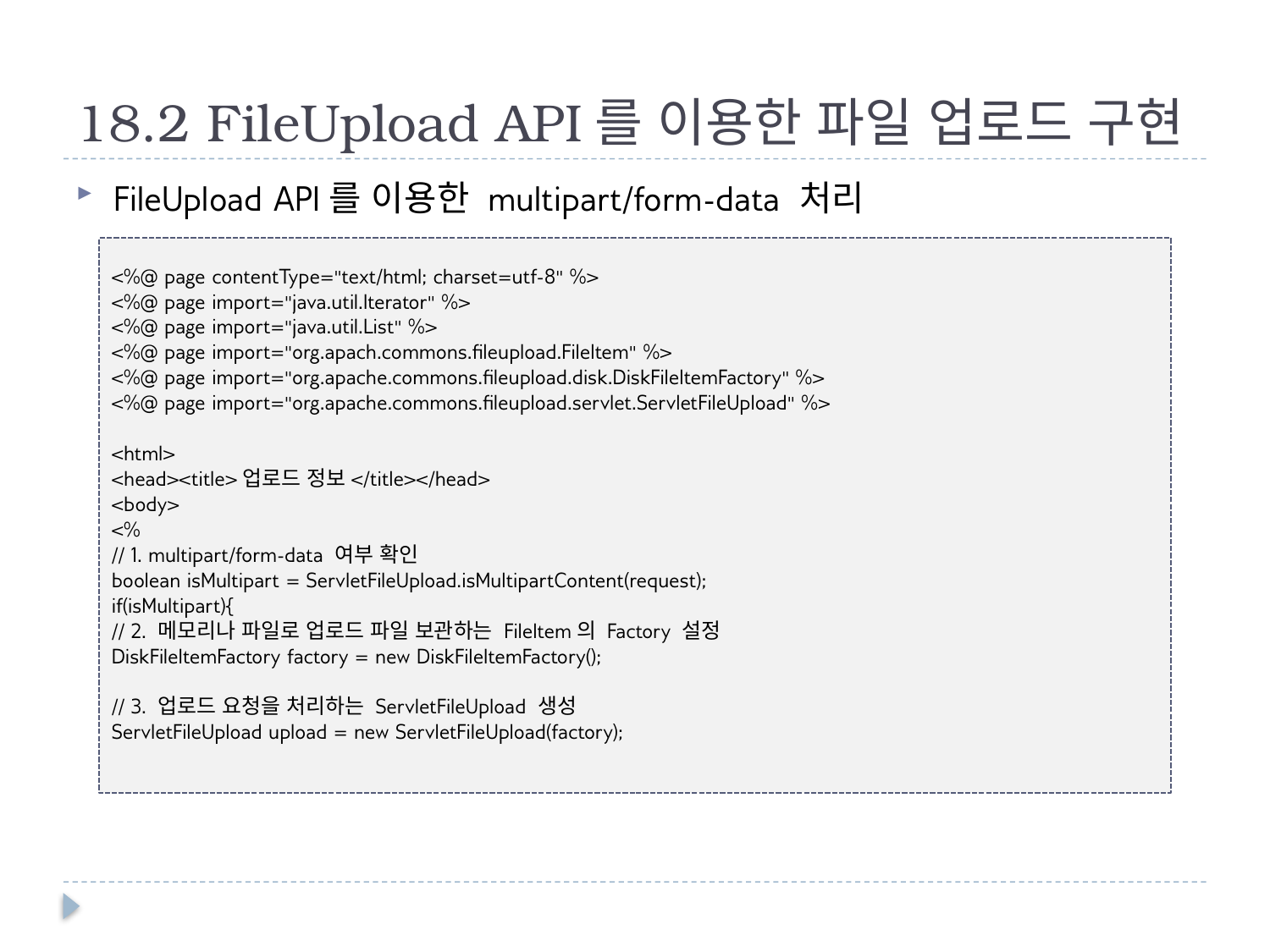

# 18.2 FileUpload API를 이용한 파일 업로드 구현
FileUpload API를 이용한 multipart/form-data 처리

<%@ page contentType="text/html; charset=utf-8" %>
<%@ page import="java.util.Iterator" %>
<%@ page import="java.util.List" %>
<%@ page import="org.apach.commons.fileupload.FileItem" %>
<%@ page import="org.apache.commons.fileupload.disk.DiskFileItemFactory" %>
<%@ page import="org.apache.commons.fileupload.servlet.ServletFileUpload" %>

<html>
<head><title>업로드 정보</title></head>
<body>
<%
// 1. multipart/form-data 여부 확인
boolean isMultipart = ServletFileUpload.isMultipartContent(request);
if(isMultipart){
// 2. 메모리나 파일로 업로드 파일 보관하는 FileItem의 Factory 설정
DiskFileItemFactory factory = new DiskFileItemFactory();

// 3. 업로드 요청을 처리하는 ServletFileUpload 생성
ServletFileUpload upload = new ServletFileUpload(factory);